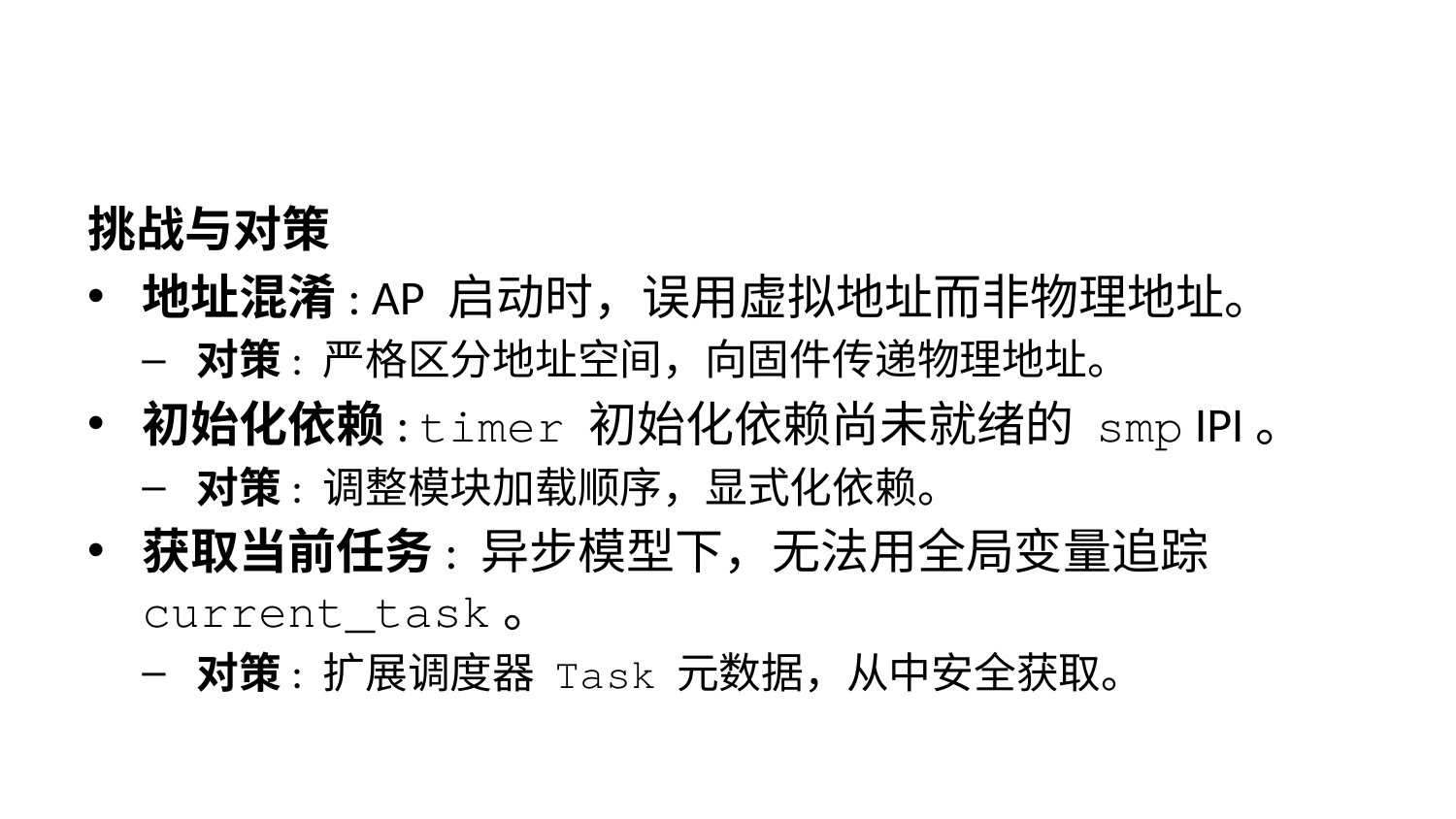

挑战与对策
地址混淆: AP 启动时，误用虚拟地址而非物理地址。
对策: 严格区分地址空间，向固件传递物理地址。
初始化依赖: timer 初始化依赖尚未就绪的 smp IPI。
对策: 调整模块加载顺序，显式化依赖。
获取当前任务: 异步模型下，无法用全局变量追踪 current_task。
对策: 扩展调度器 Task 元数据，从中安全获取。